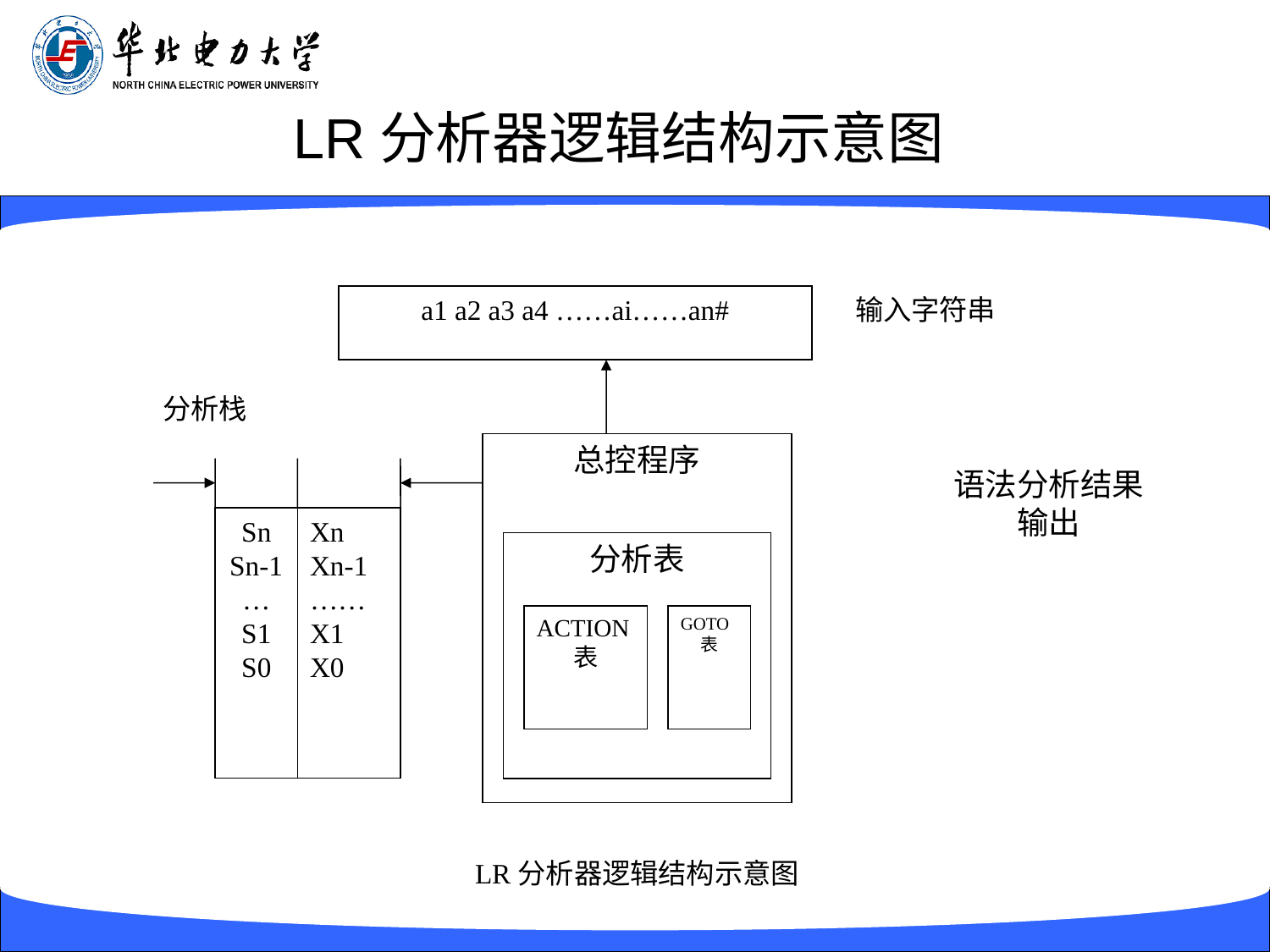

# LR分析器逻辑结构示意图
a1 a2 a3 a4 ……ai……an#
输入字符串

分析栈
总控程序

语法分析结果输出

Sn
Sn-1
…
S1
S0
Xn
Xn-1
……
X1
X0
分析表
ACTION
表
GOTO
表
LR分析器逻辑结构示意图